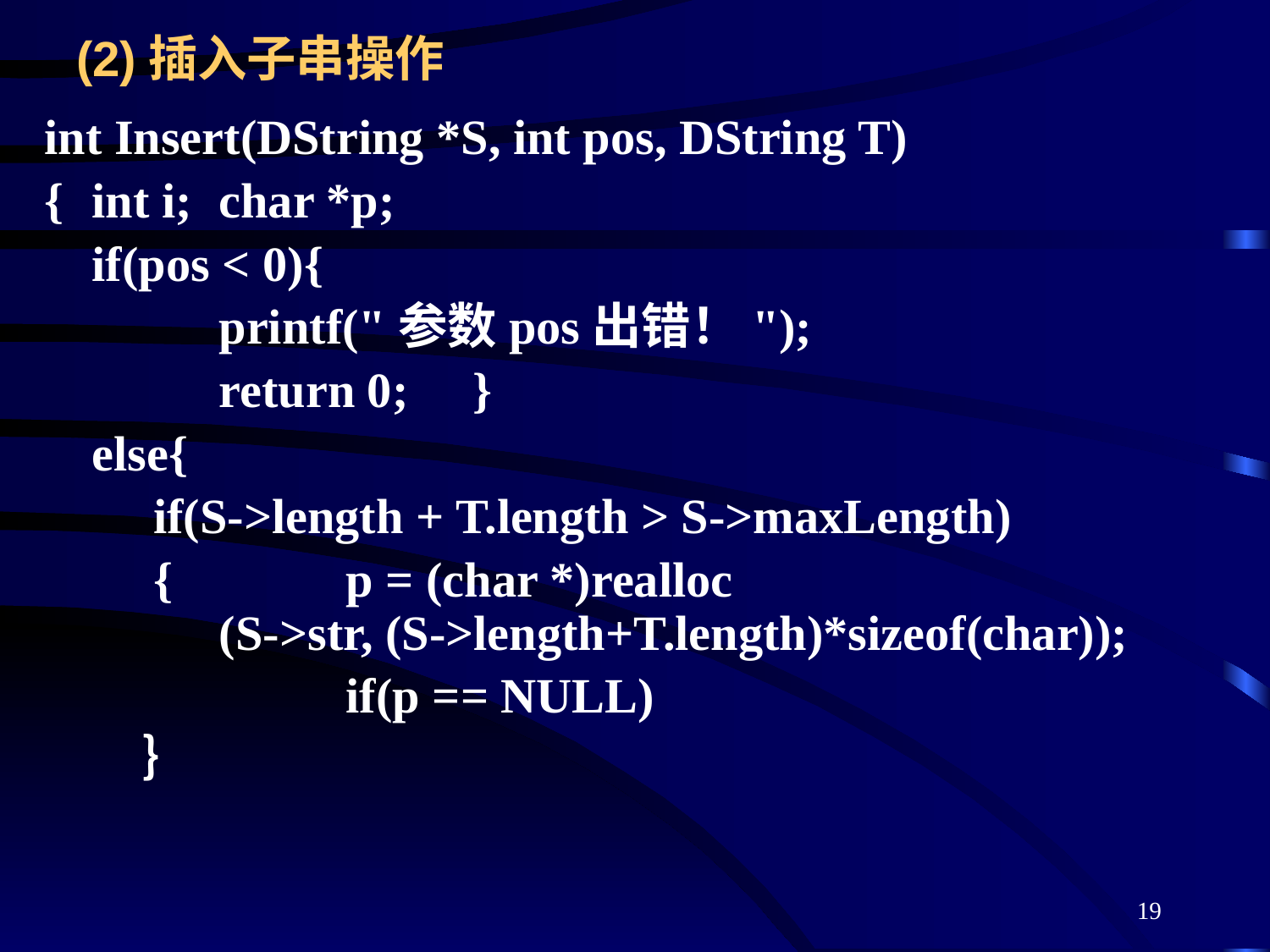

# (2)插入子串操作
int Insert(DString *S, int pos, DString T)
{	int i;	char *p;
	if(pos < 0){
		printf("参数pos出错！");
		return 0;	}
	else{
	　if(S->length + T.length > S->maxLength)
	　{　	p = (char *)realloc				(S->str, (S->length+T.length)*sizeof(char));
			if(p == NULL)
　　｝
19